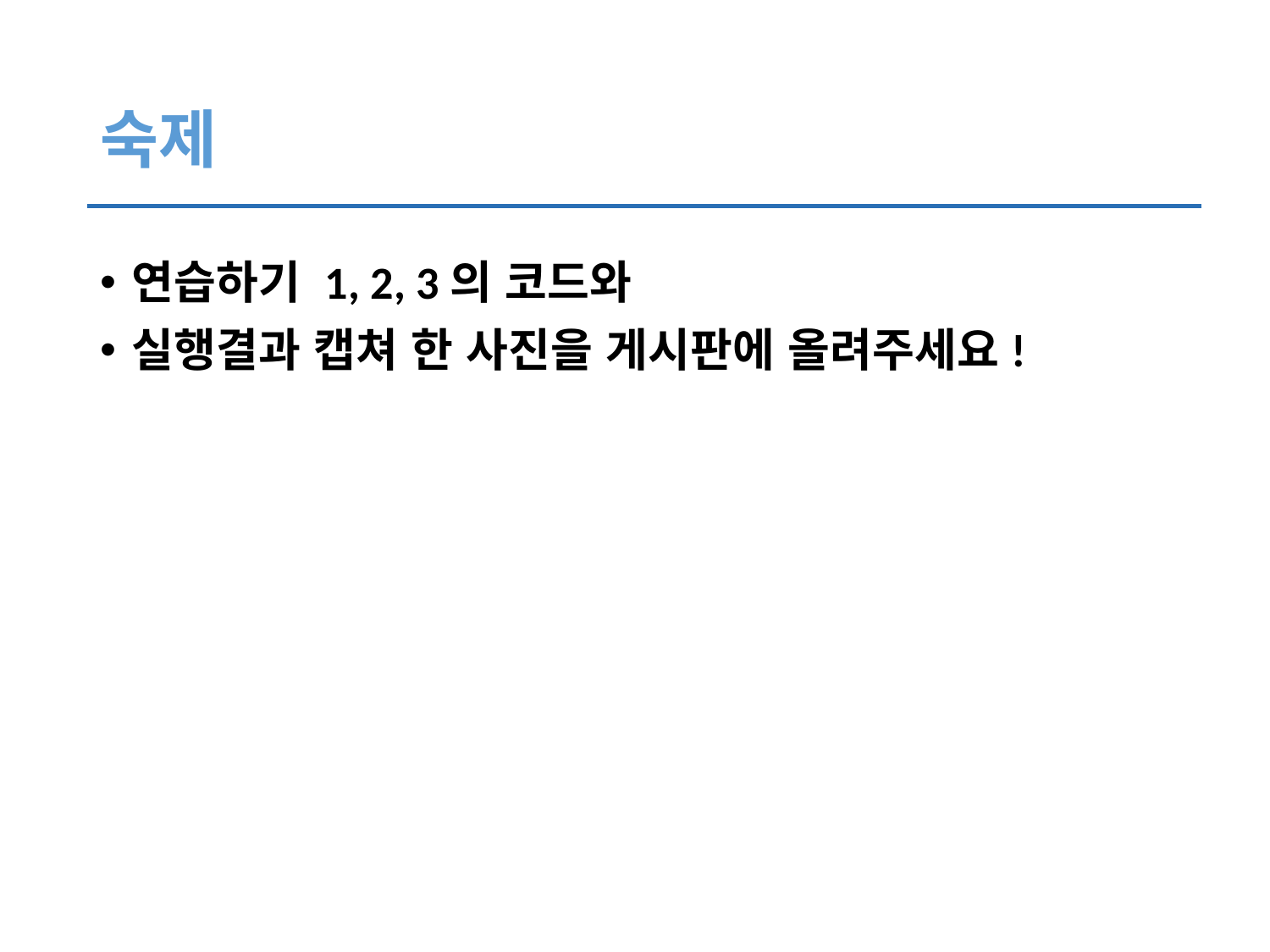

# 숙제
연습하기 1, 2, 3의 코드와
실행결과 캡쳐 한 사진을 게시판에 올려주세요!